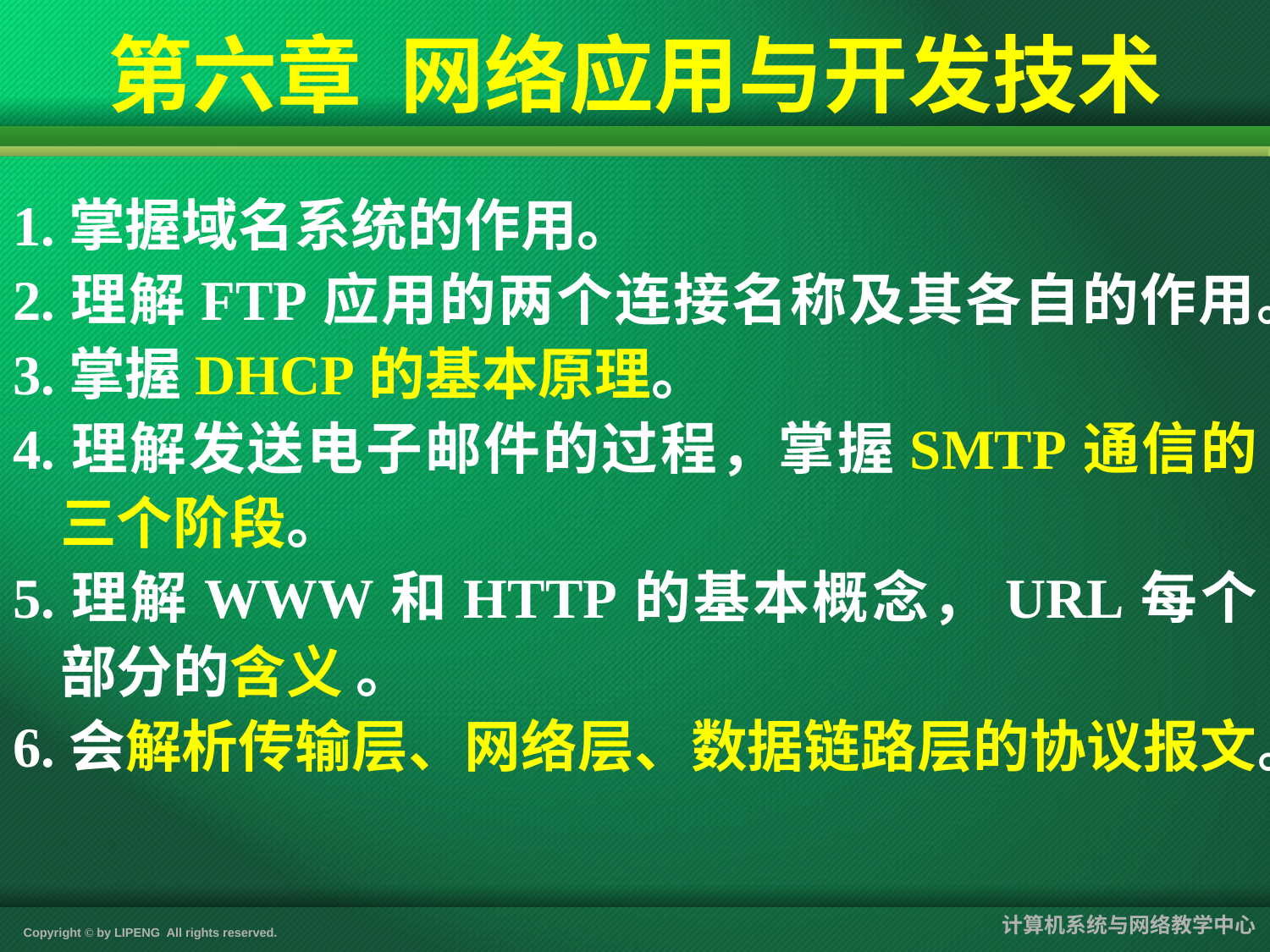

第六章  网络应用与开发技术
1.掌握域名系统的作用。
2.理解FTP应用的两个连接名称及其各自的作用。
3.掌握DHCP的基本原理。
4.理解发送电子邮件的过程，掌握SMTP通信的三个阶段。
5.理解WWW和HTTP的基本概念，URL每个部分的含义 。
6.会解析传输层、网络层、数据链路层的协议报文。